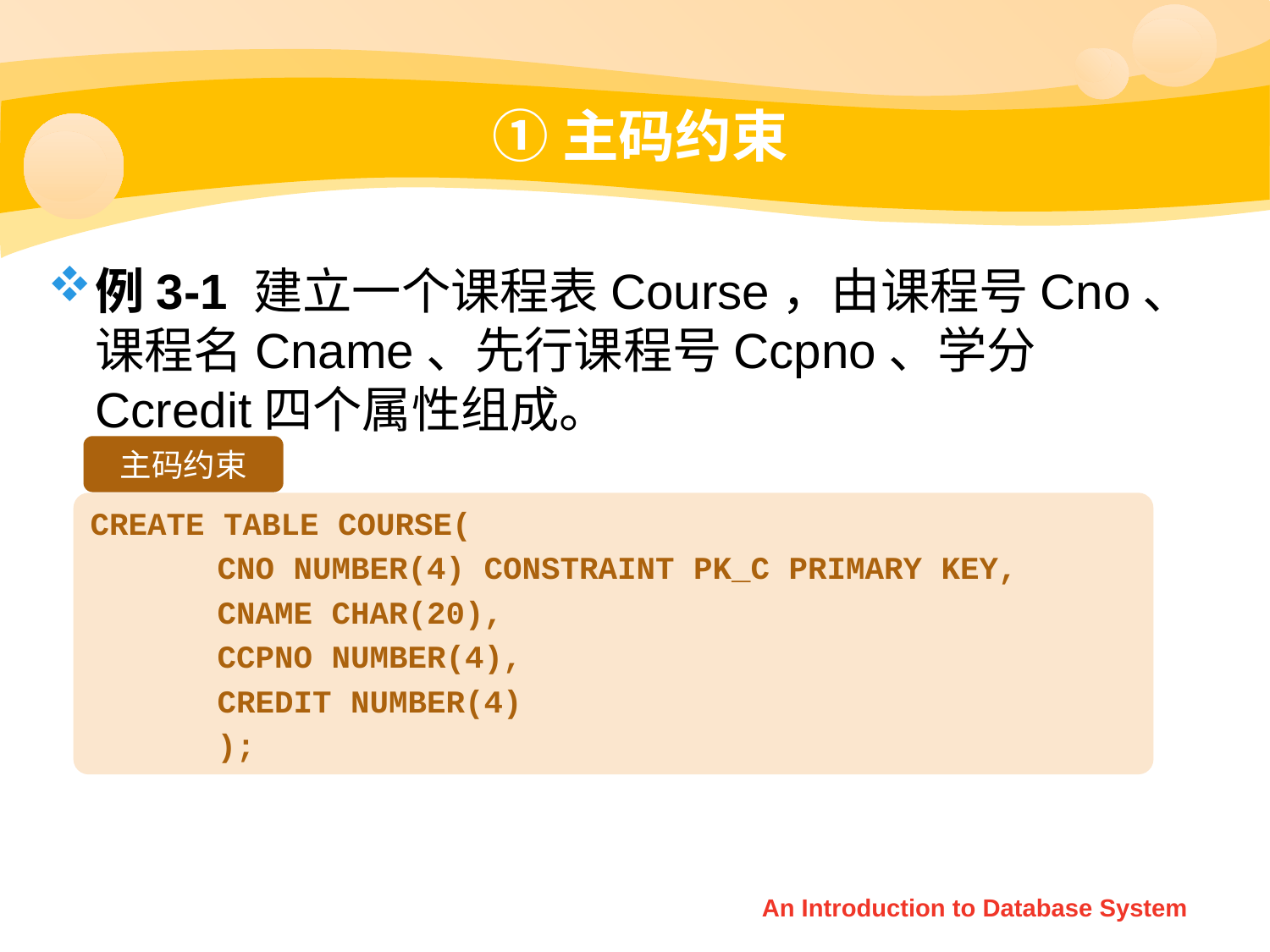

# ①主码约束
例3-1 建立一个课程表Course，由课程号Cno、课程名Cname、先行课程号Ccpno、学分Ccredit四个属性组成。
主码约束
CREATE TABLE COURSE(
	CNO NUMBER(4) CONSTRAINT PK_C PRIMARY KEY,
	CNAME CHAR(20),
	CCPNO NUMBER(4),
	CREDIT NUMBER(4)
	);
An Introduction to Database System